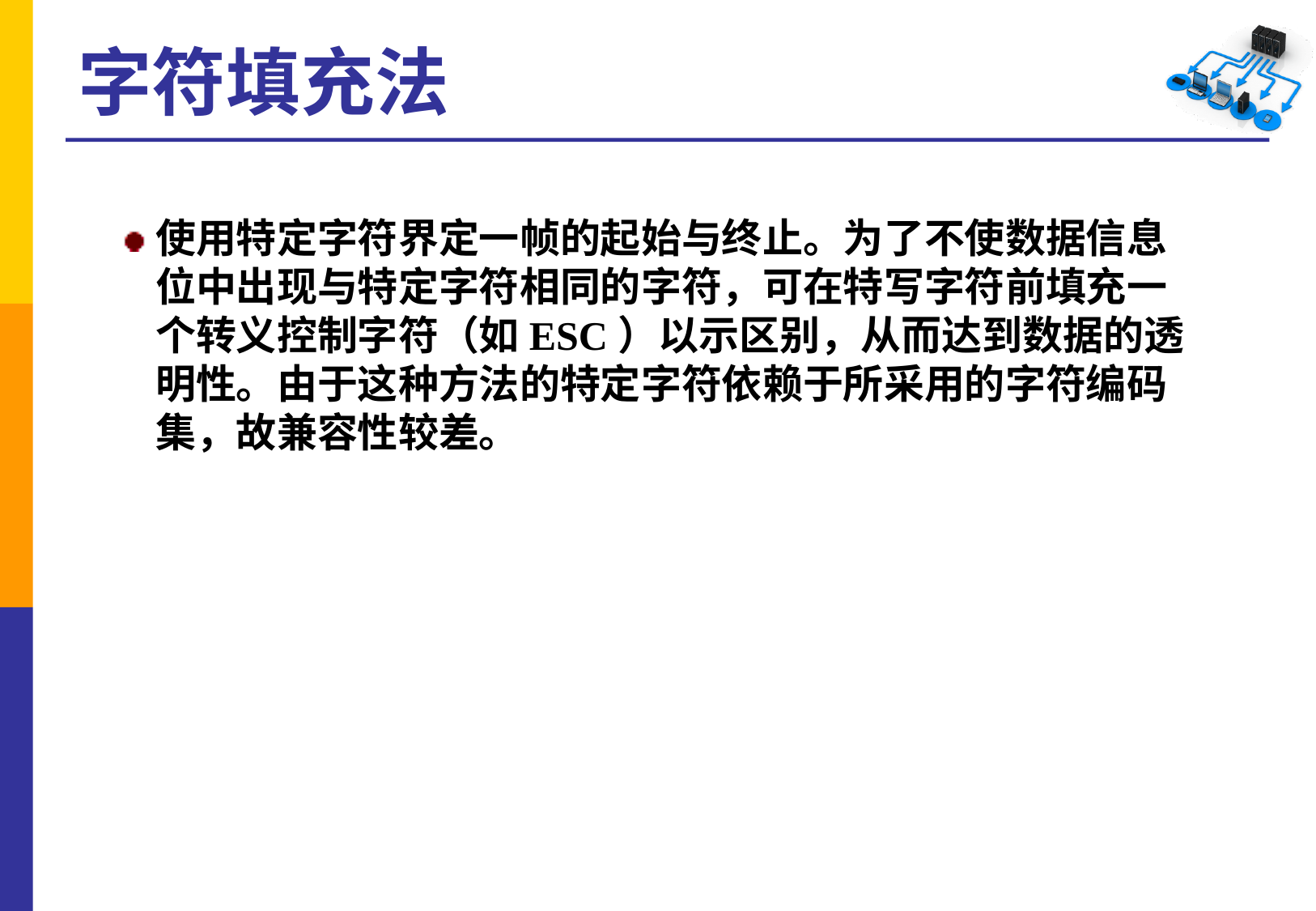

# 字符填充法
使用特定字符界定一帧的起始与终止。为了不使数据信息位中出现与特定字符相同的字符，可在特写字符前填充一个转义控制字符（如ESC）以示区别，从而达到数据的透明性。由于这种方法的特定字符依赖于所采用的字符编码集，故兼容性较差。